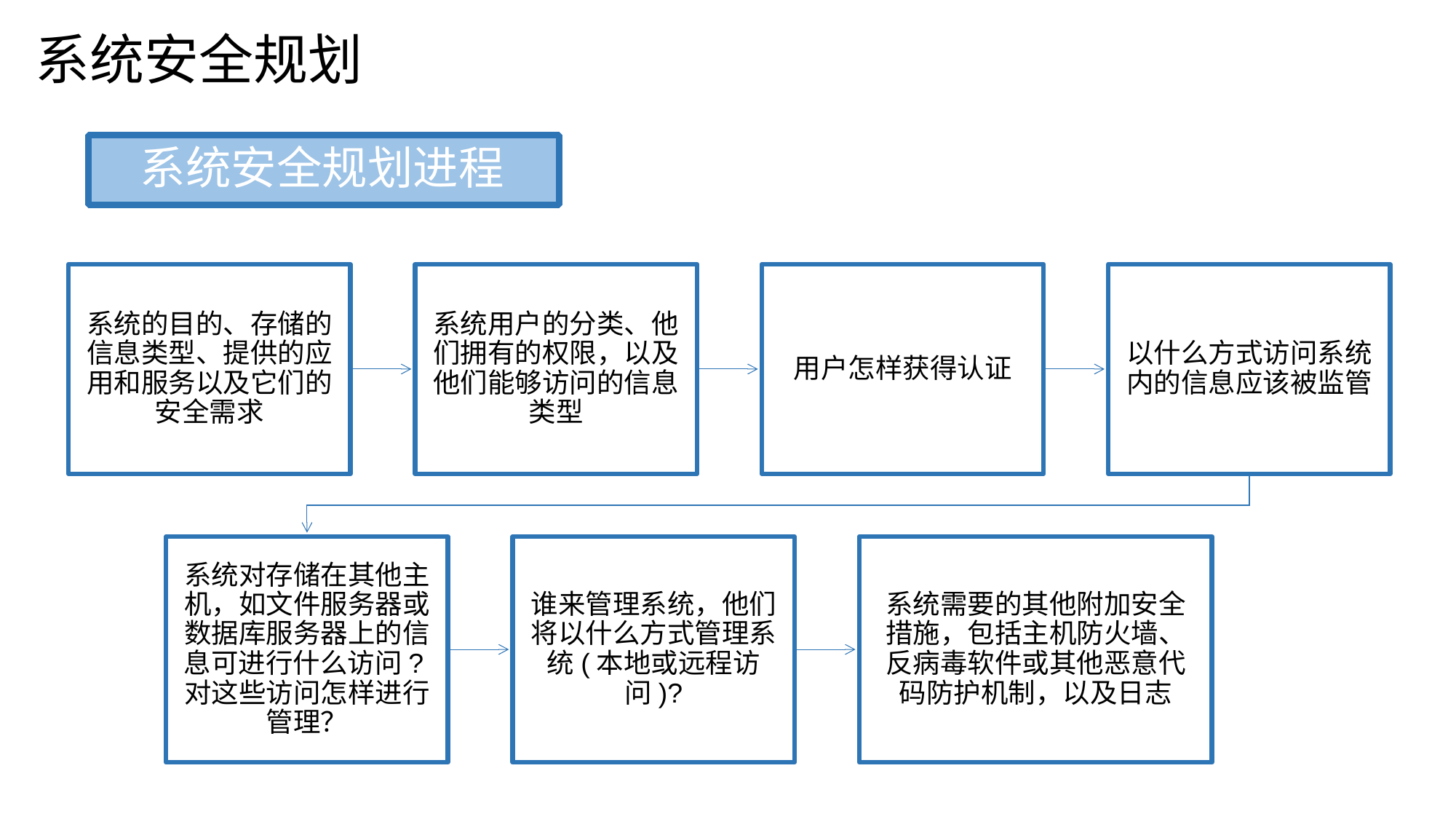

系统安全规划

系统安全规划进程

系统的目的、存储的信息类型、提供的应用和服务以及它们的安全需求

系统用户的分类、他们拥有的权限，以及他们能够访问的信息类型

用户怎样获得认证

以什么方式访问系统内的信息应该被监管

系统对存储在其他主机，如文件服务器或数据库服务器上的信息可进行什么访问?对这些访问怎样进行管理？

谁来管理系统，他们将以什么方式管理系统(本地或远程访问)?
系统需要的其他附加安全措施，包括主机防火墙、反病毒软件或其他恶意代码防护机制，以及日志